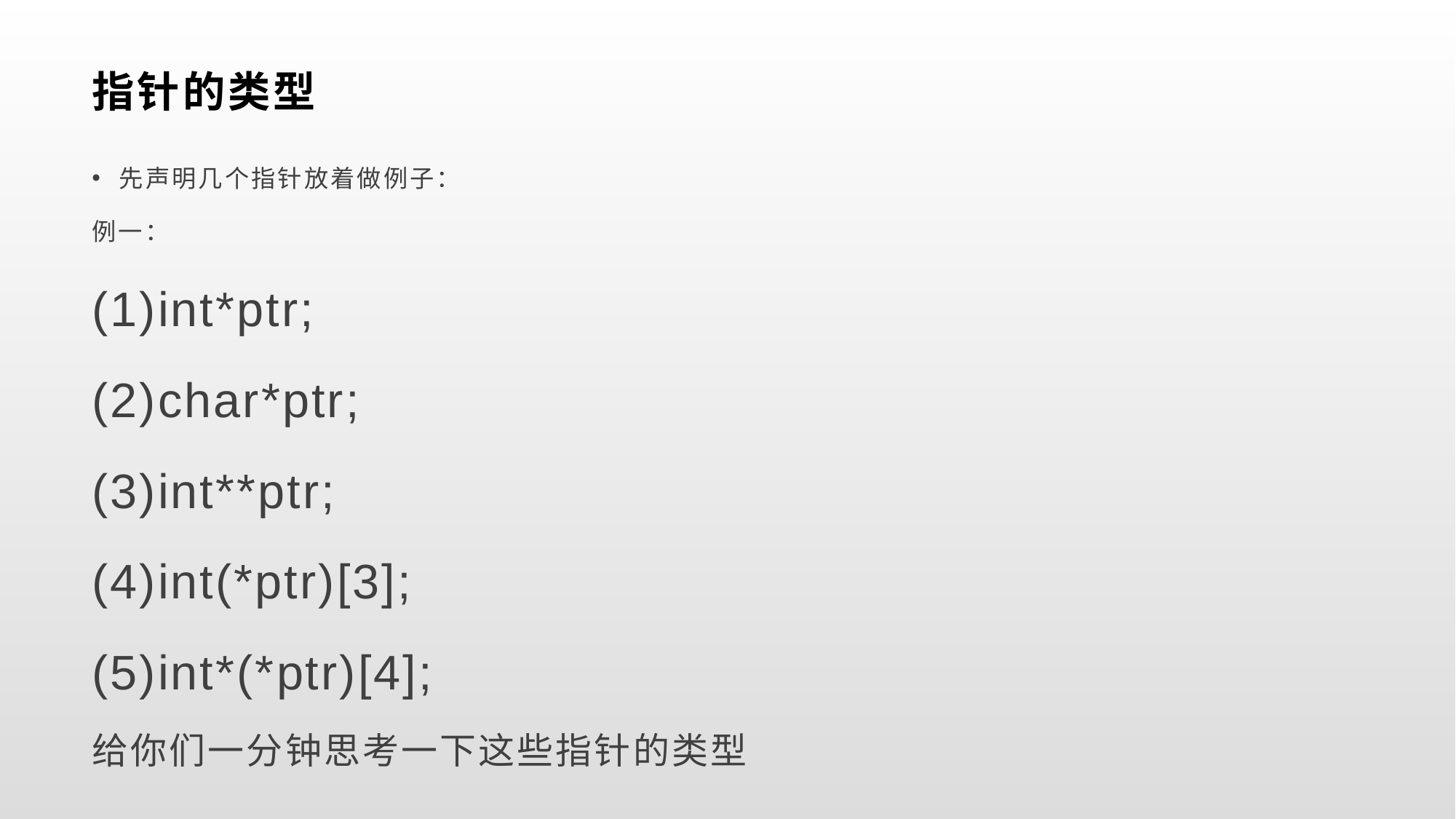

# 指针的类型
先声明几个指针放着做例子：
例一：
(1)int*ptr;
(2)char*ptr;
(3)int**ptr;
(4)int(*ptr)[3];
(5)int*(*ptr)[4];
给你们一分钟思考一下这些指针的类型